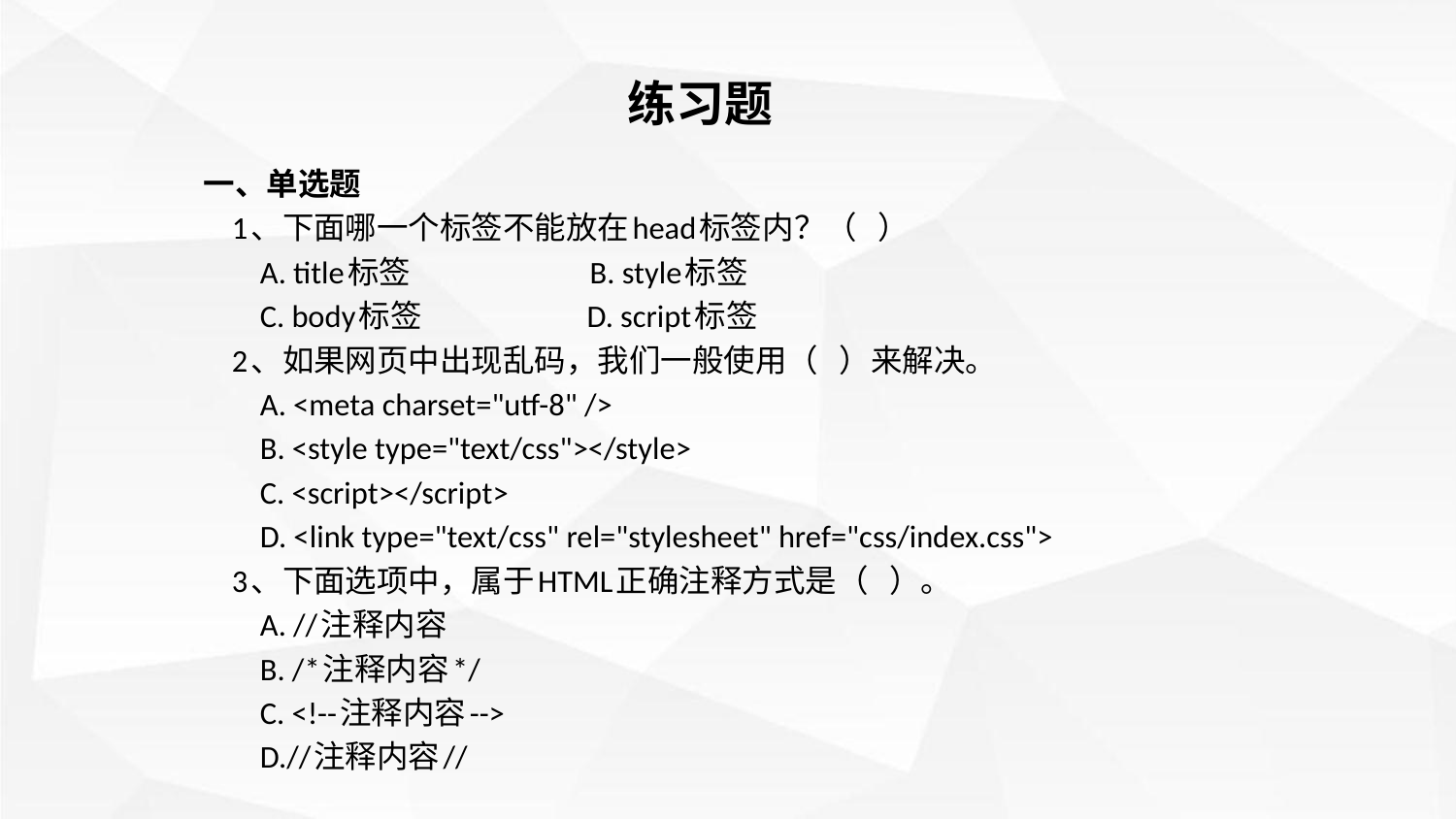

练习题
一、单选题
    1、下面哪一个标签不能放在head标签内？（   ）
        A. title标签                         B. style标签
        C. body标签                       D. script标签
    2、如果网页中出现乱码，我们一般使用（   ）来解决。
        A. <meta charset="utf-8" />
        B. <style type="text/css"></style>
        C. <script></script>
        D. <link type="text/css" rel="stylesheet" href="css/index.css">
    3、下面选项中，属于HTML正确注释方式是（   ）。
        A. //注释内容
        B. /*注释内容*/
        C. <!--注释内容-->
        D.//注释内容//